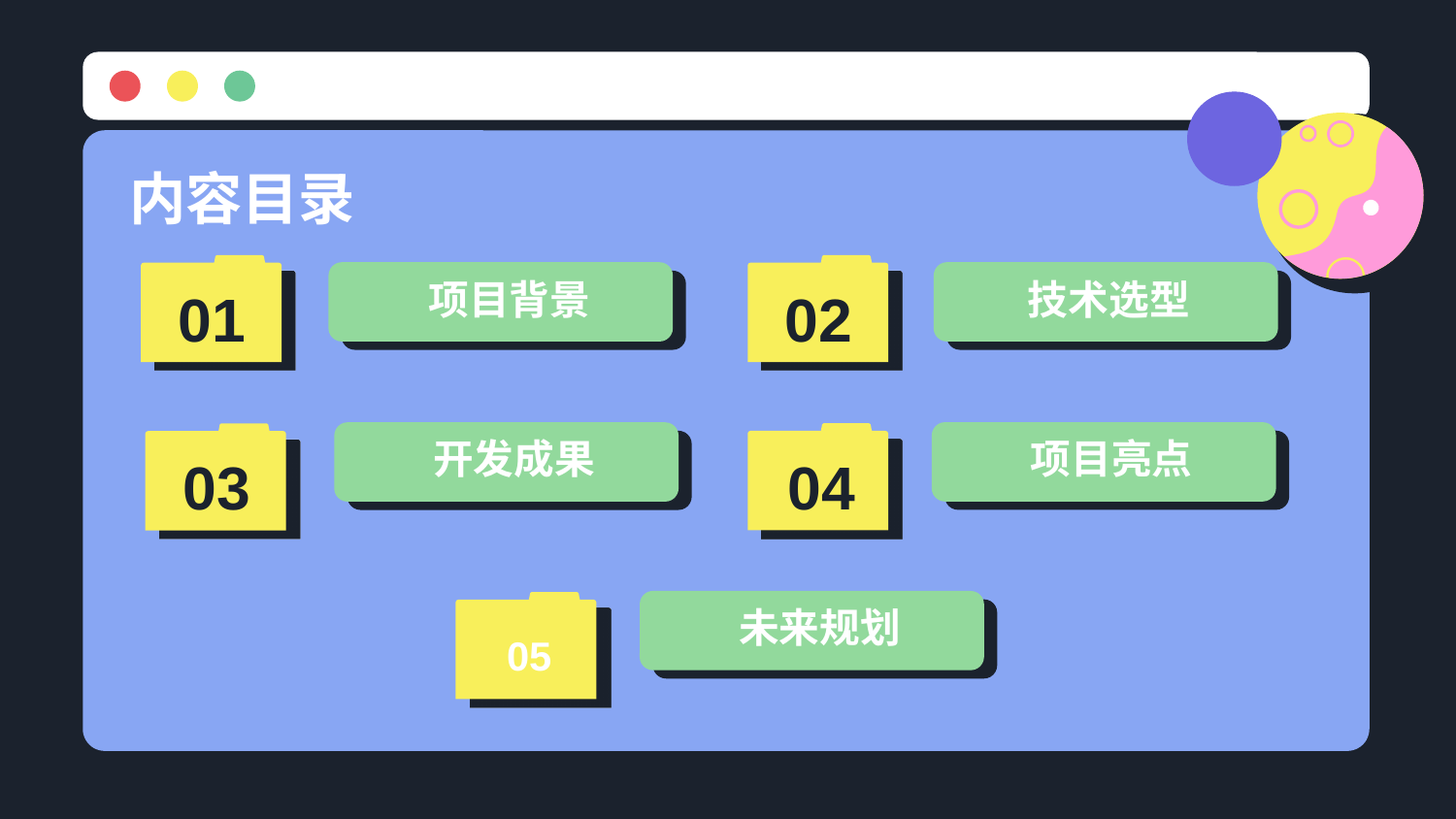

内容目录

01
02
# 项目背景
技术选型

项目亮点
开发成果
04
03

未来规划
05